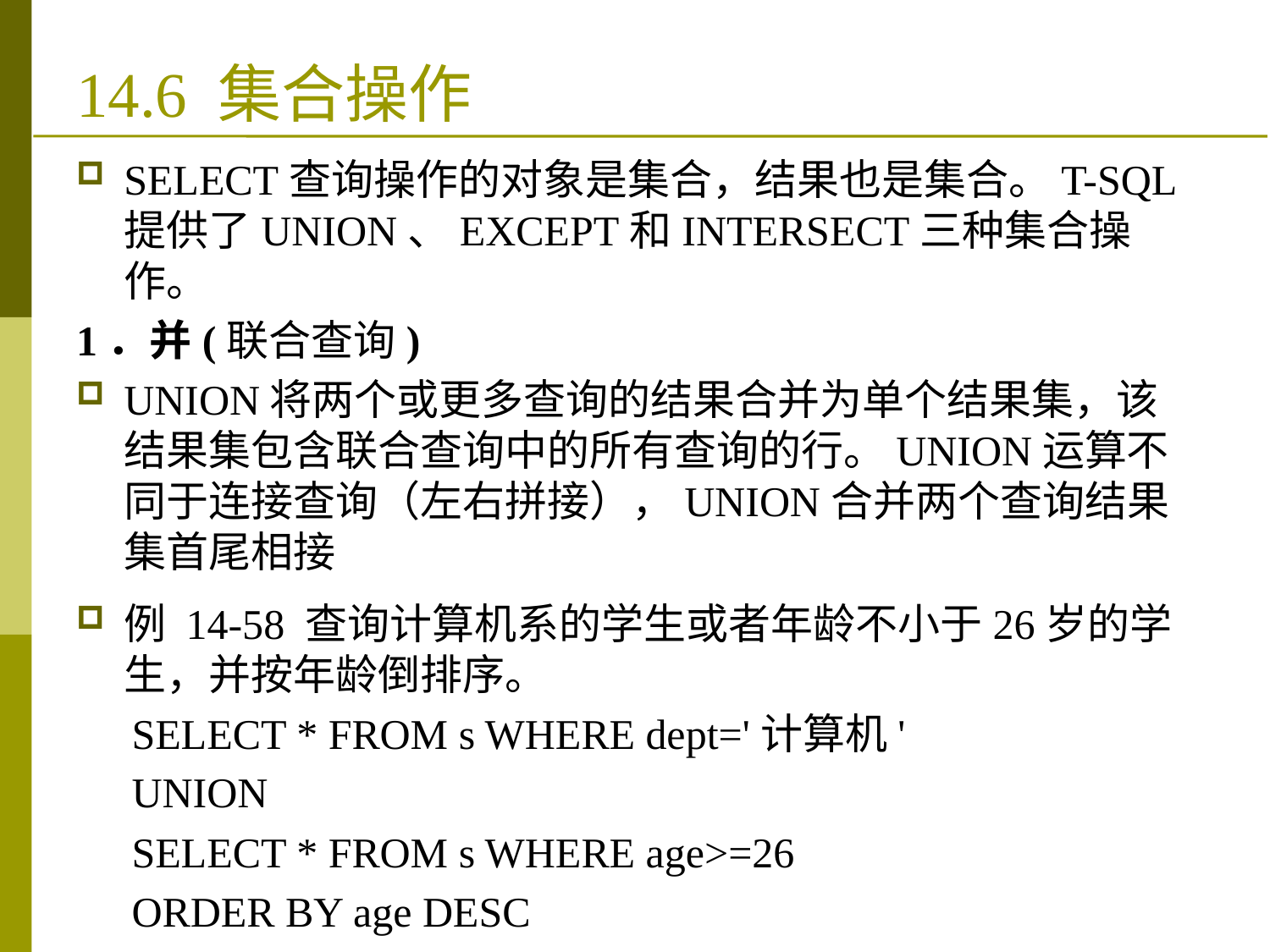

# 14.6 集合操作
SELECT查询操作的对象是集合，结果也是集合。T-SQL提供了UNION、EXCEPT和INTERSECT三种集合操作。
1．并(联合查询)
UNION将两个或更多查询的结果合并为单个结果集，该结果集包含联合查询中的所有查询的行。UNION运算不同于连接查询（左右拼接），UNION合并两个查询结果集首尾相接
例 14‑58 查询计算机系的学生或者年龄不小于26岁的学生，并按年龄倒排序。
SELECT * FROM s WHERE dept='计算机'
UNION
SELECT * FROM s WHERE age>=26
ORDER BY age DESC